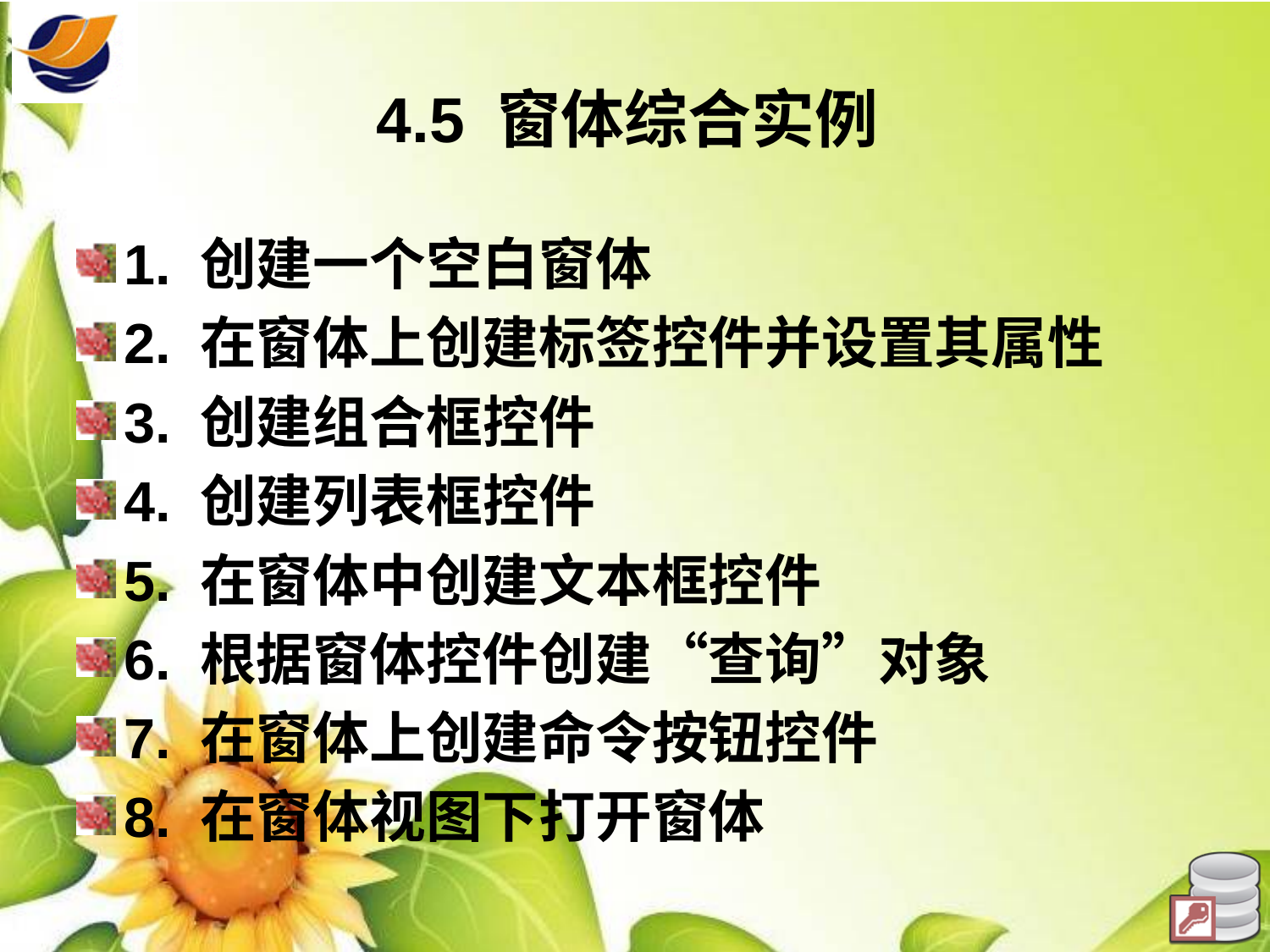

# 4.5 窗体综合实例
1. 创建一个空白窗体
2. 在窗体上创建标签控件并设置其属性
3. 创建组合框控件
4. 创建列表框控件
5. 在窗体中创建文本框控件
6. 根据窗体控件创建“查询”对象
7. 在窗体上创建命令按钮控件
8. 在窗体视图下打开窗体